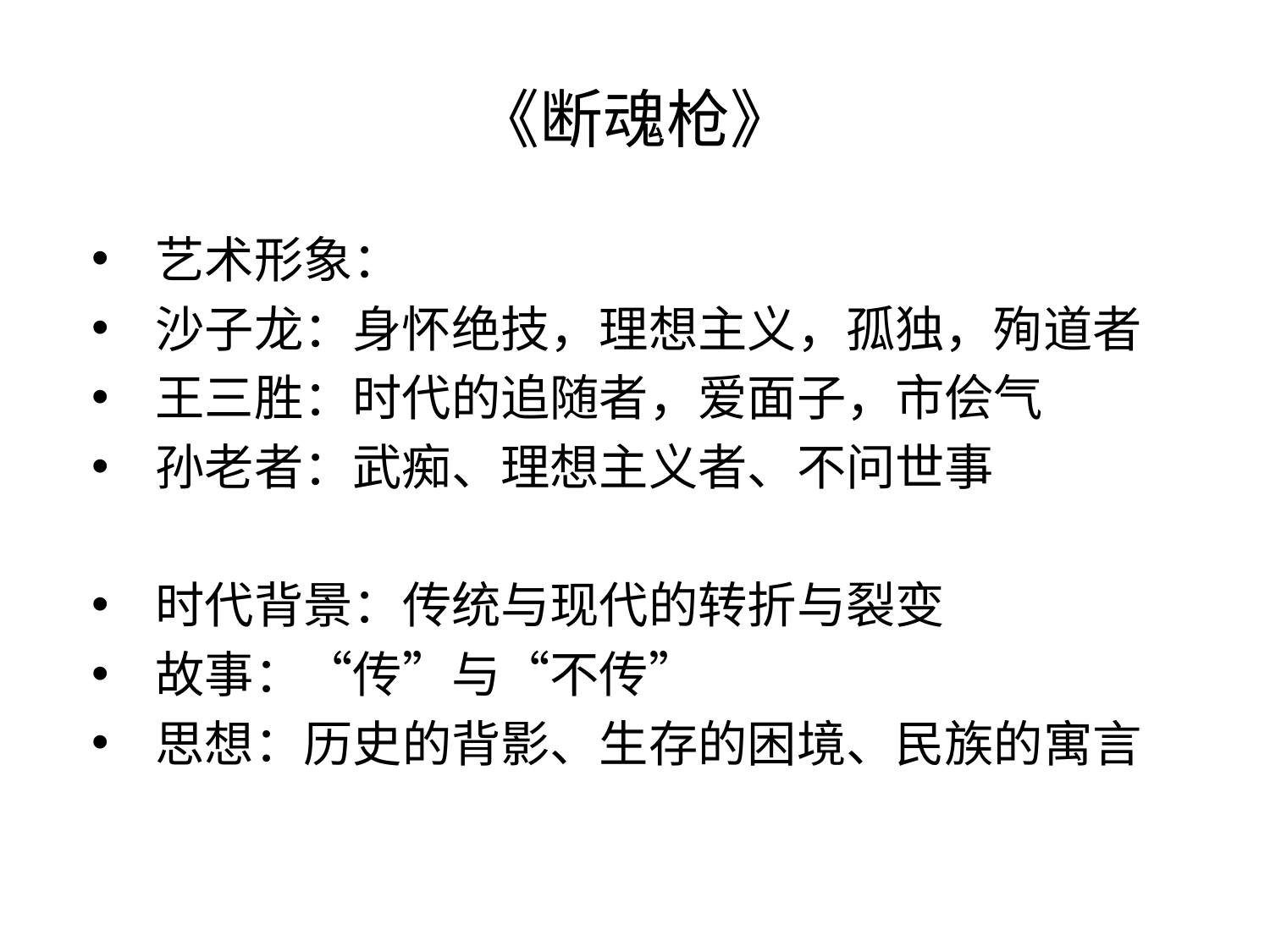

# 《断魂枪》
艺术形象：
沙子龙：身怀绝技，理想主义，孤独，殉道者
王三胜：时代的追随者，爱面子，市侩气
孙老者：武痴、理想主义者、不问世事

时代背景：传统与现代的转折与裂变
故事：“传”与“不传”
思想：历史的背影、生存的困境、民族的寓言